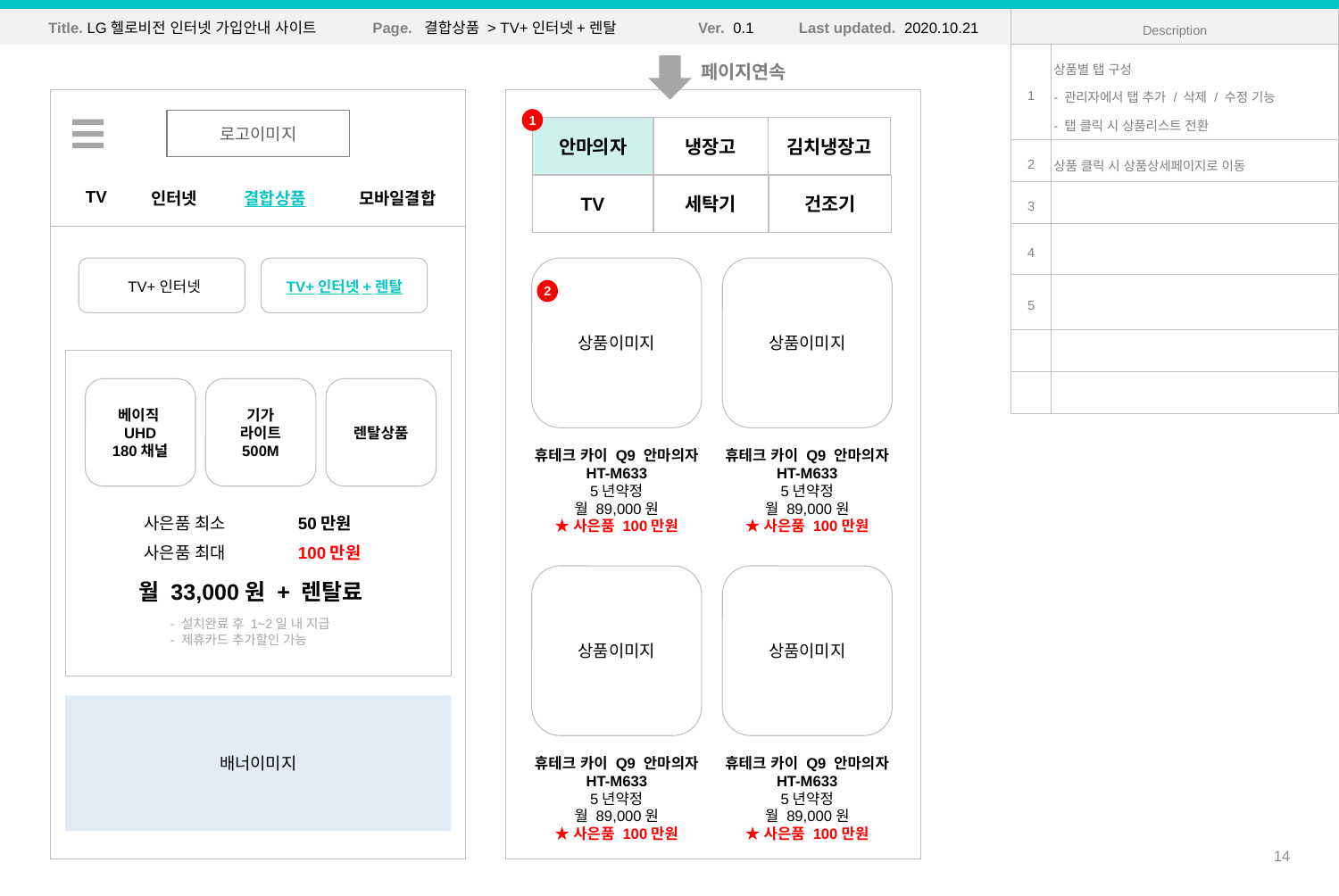

Title. LG헬로비전 인터넷 가입안내 사이트
Page.  결합상품 > TV+인터넷+렌탈
Ver.  0.1
Last updated.  2020.10.21

| Description |  |
| --- | --- |
| 1 | 상품별 탭 구성 - 관리자에서 탭 추가 / 삭제 / 수정 기능 - 탭 클릭 시 상품리스트 전환 |
| 2 | 상품 클릭 시 상품상세페이지로 이동 |
| 3 |  |
| 4 |  |
| 5 |  |
|  |  |
|  |  |
페이지연속

로고이미지

TV
인터넷
결합상품
모바일결합

1
안마의자
냉장고
김치냉장고
TV
세탁기
건조기

TV+인터넷

TV+인터넷+렌탈
상품이미지
휴테크 카이 Q9 안마의자
HT-M633
5년약정
월 89,000원
★사은품 100만원
상품이미지
휴테크 카이 Q9 안마의자
HT-M633
5년약정
월 89,000원
★사은품 100만원
2

베이직UHD
180채널
기가
라이트
500M
렌탈상품
사은품 최소
사은품 최대
50만원
100만원
월 33,000원 + 렌탈료
상품이미지
휴테크 카이 Q9 안마의자
HT-M633
5년약정
월 89,000원
★사은품 100만원
상품이미지
휴테크 카이 Q9 안마의자
HT-M633
5년약정
월 89,000원
★사은품 100만원
- 설치완료 후 1~2일 내 지급
- 제휴카드 추가할인 가능
배너이미지
14